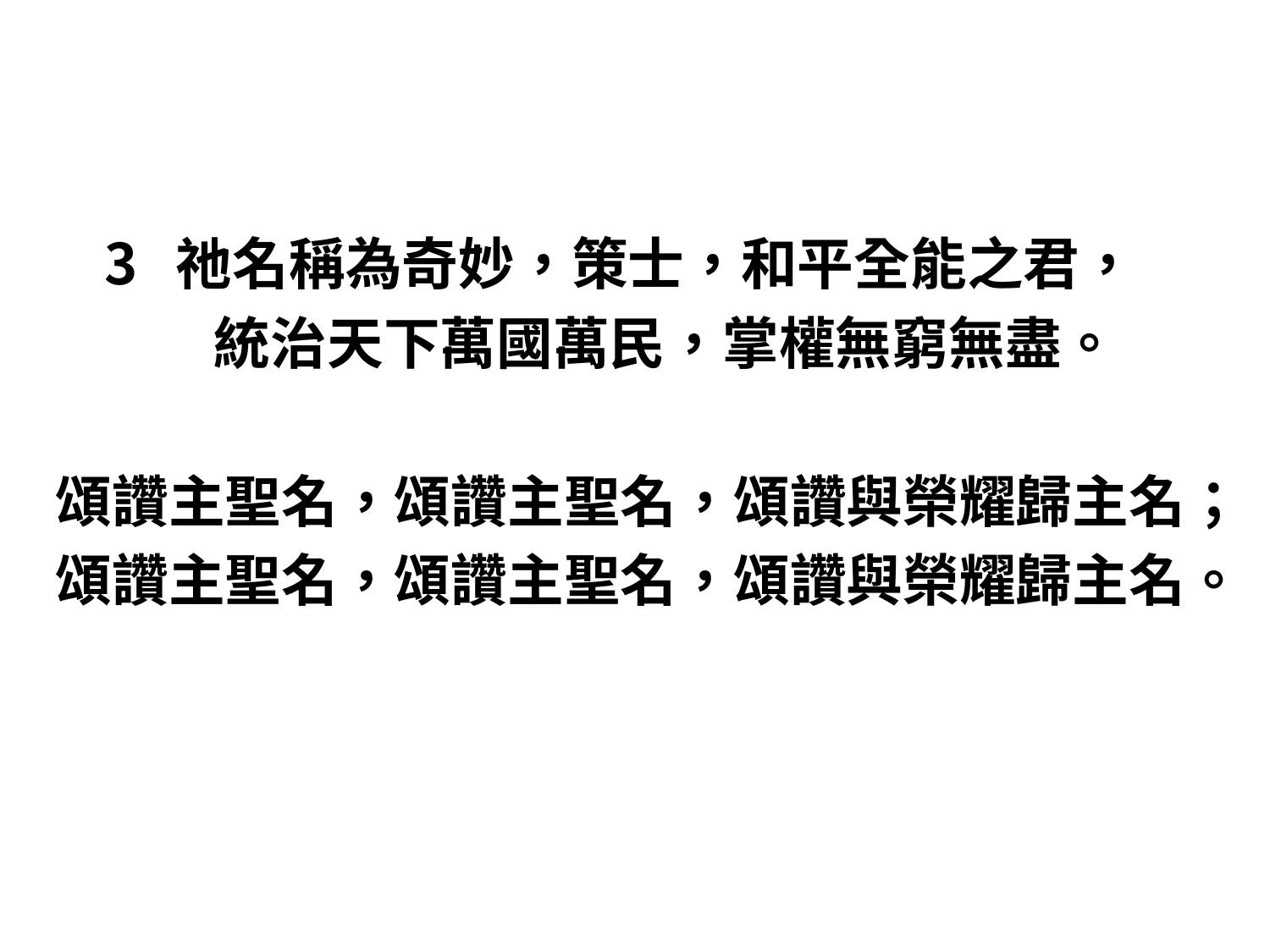

#
祂名稱為奇妙，策士，和平全能之君，
      統治天下萬國萬民，掌權無窮無盡。

頌讚主聖名，頌讚主聖名，頌讚與榮耀歸主名；
頌讚主聖名，頌讚主聖名，頌讚與榮耀歸主名。